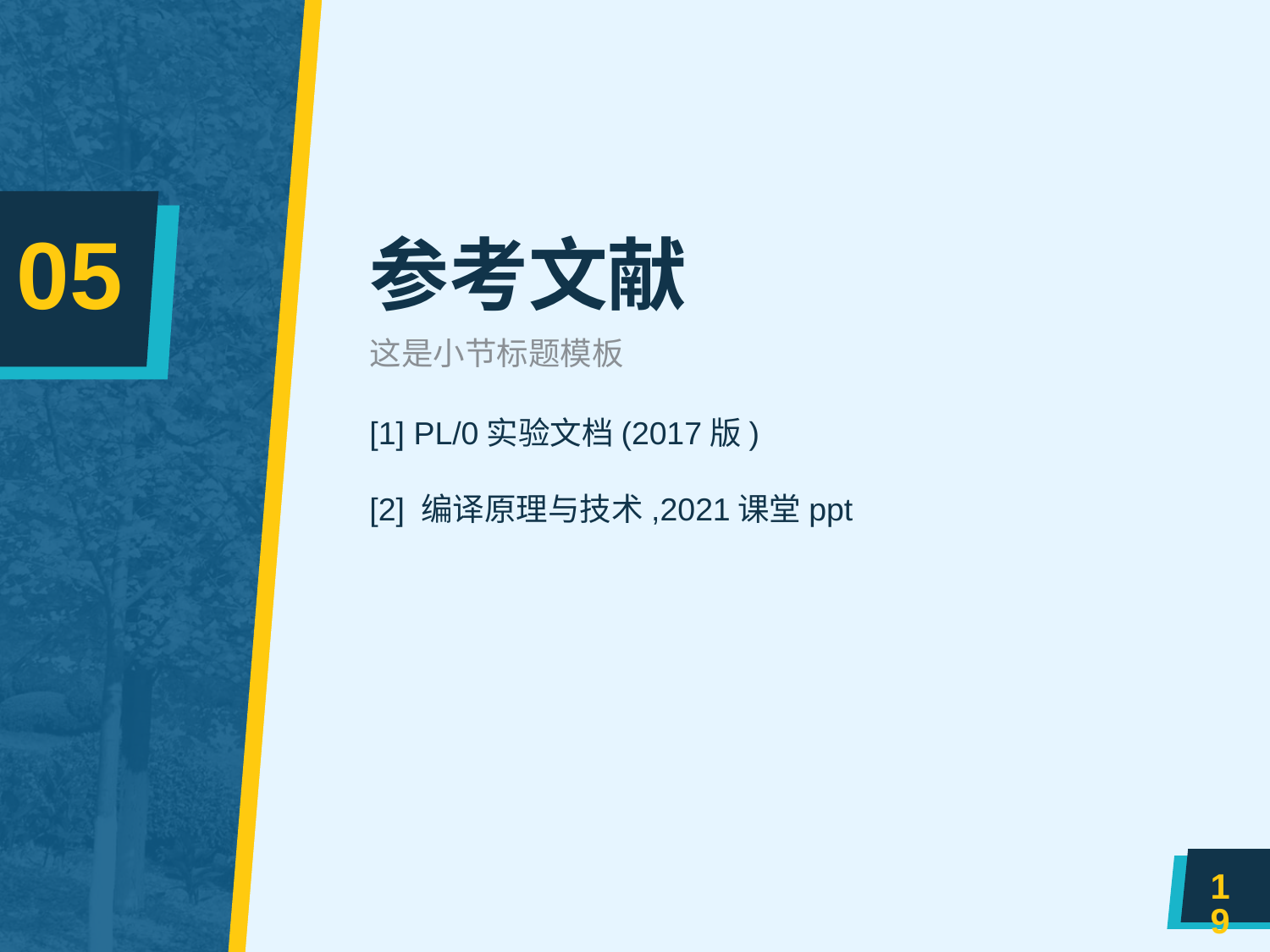

# 参考文献
05
这是小节标题模板
[1] PL/0实验文档(2017版)
[2] 编译原理与技术,2021课堂ppt
19